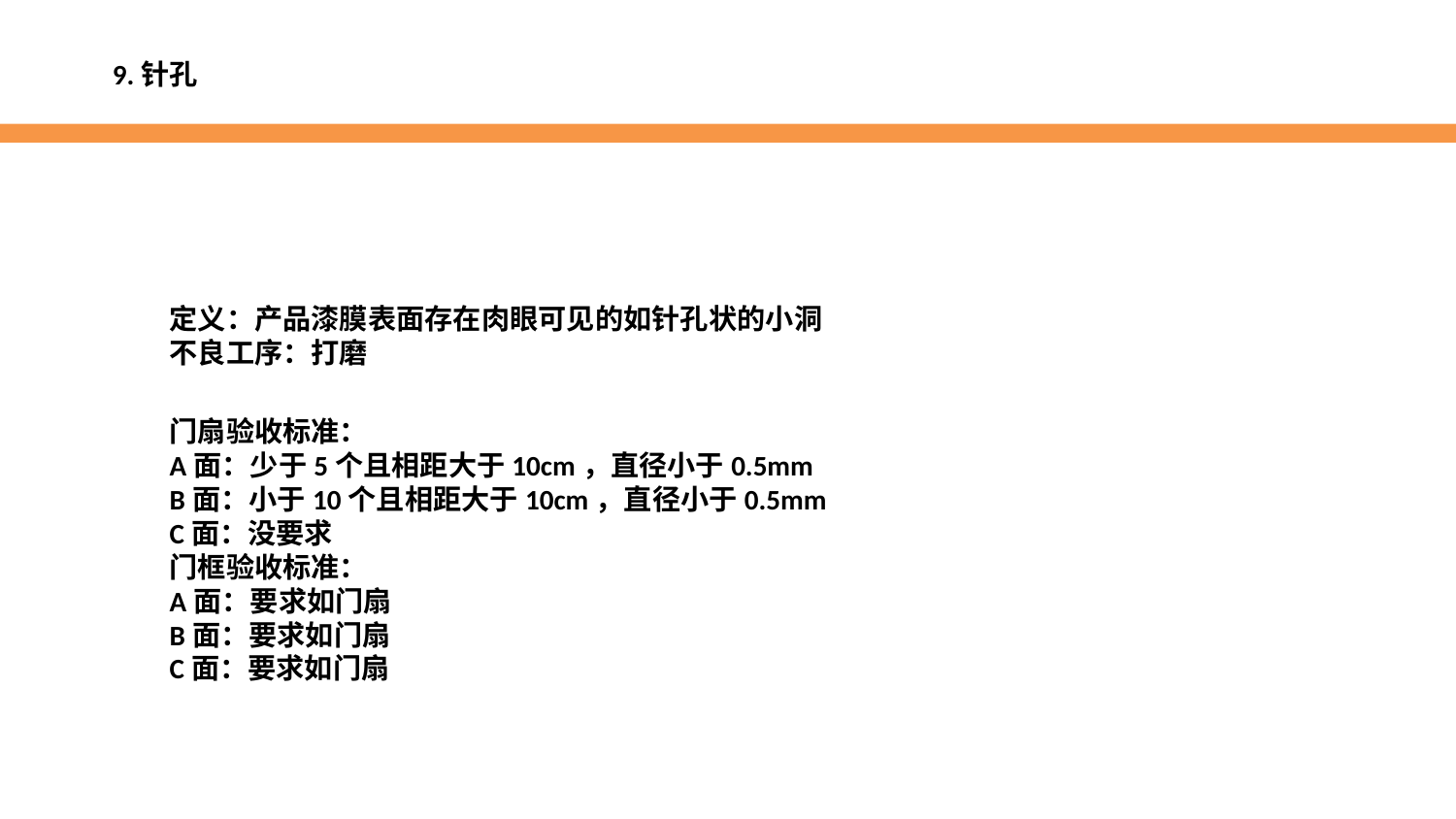

9.针孔
定义：产品漆膜表面存在肉眼可见的如针孔状的小洞
不良工序：打磨
门扇验收标准：
A面：少于5个且相距大于10cm，直径小于0.5mm
B面：小于10个且相距大于10cm，直径小于0.5mm
C面：没要求
门框验收标准：
A面：要求如门扇
B面：要求如门扇
C面：要求如门扇